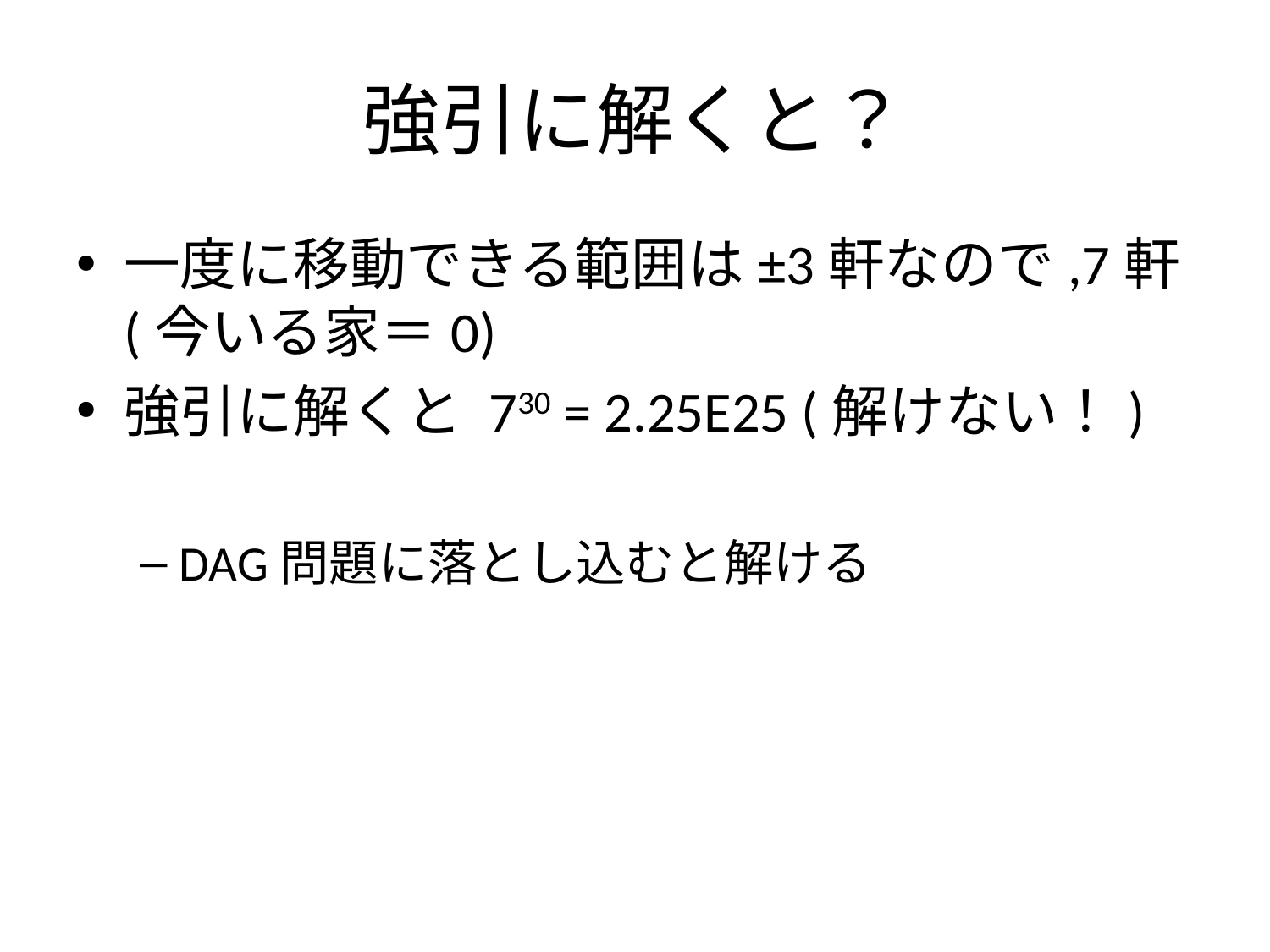

# 強引に解くと？
一度に移動できる範囲は±3軒なので,7軒(今いる家＝0)
強引に解くと 730 = 2.25E25 (解けない！)

DAG問題に落とし込むと解ける